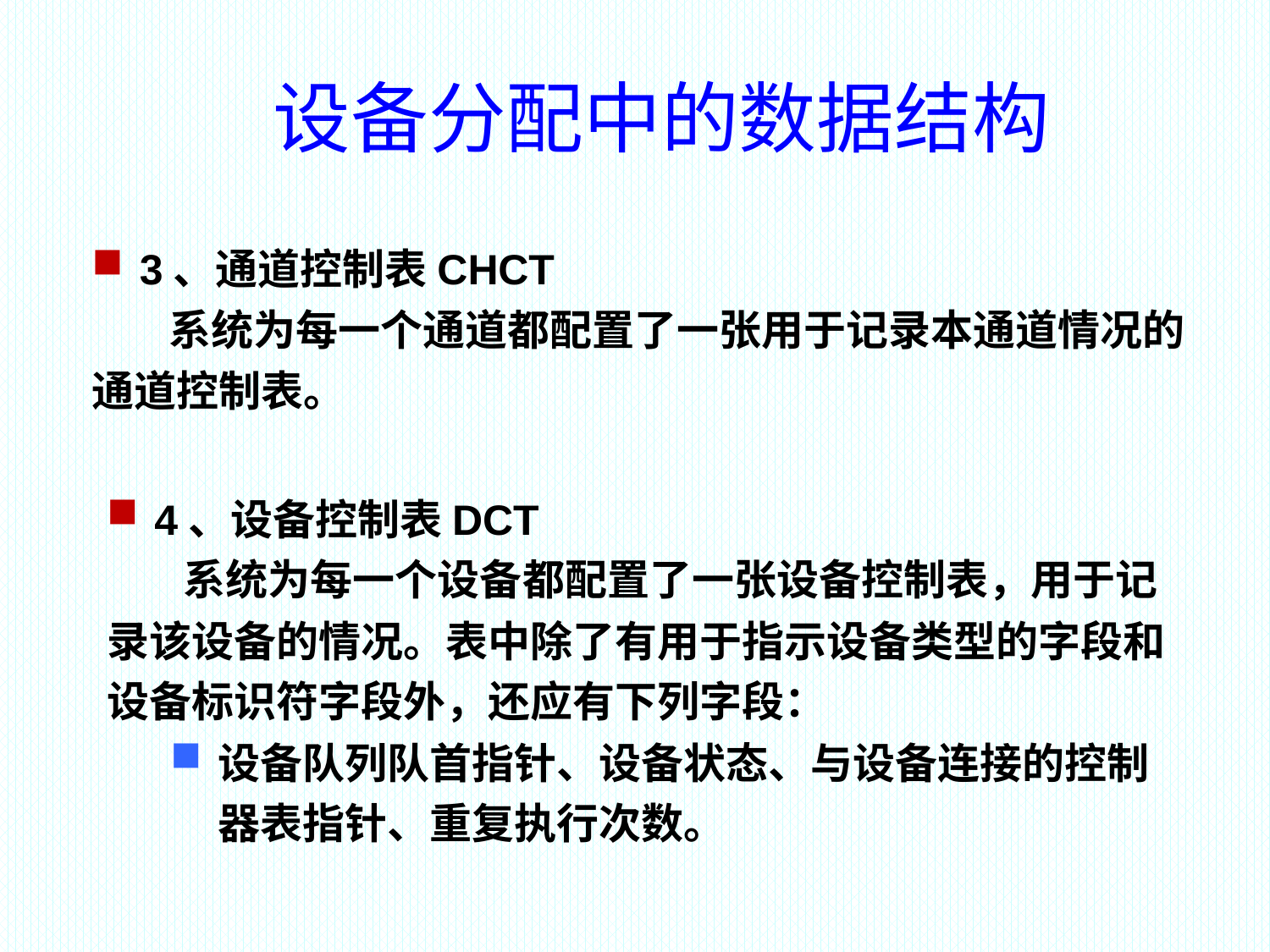

# 设备分配中的数据结构
3、通道控制表CHCT
       系统为每一个通道都配置了一张用于记录本通道情况的通道控制表。
4、设备控制表DCT
       系统为每一个设备都配置了一张设备控制表，用于记录该设备的情况。表中除了有用于指示设备类型的字段和设备标识符字段外，还应有下列字段：
设备队列队首指针、设备状态、与设备连接的控制器表指针、重复执行次数。